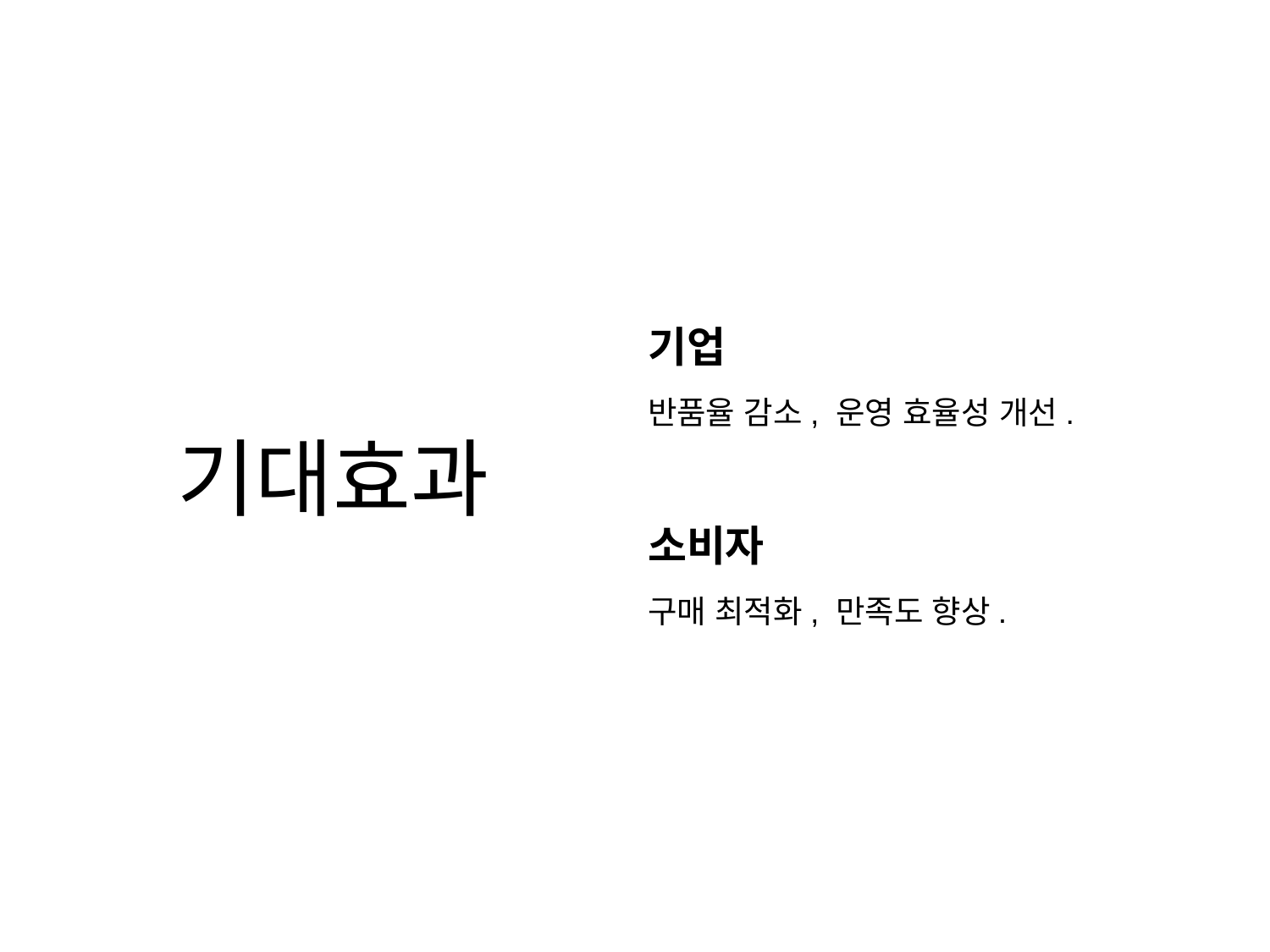

기업
반품율 감소, 운영 효율성 개선.

소비자
구매 최적화, 만족도 향상.

# 기대효과